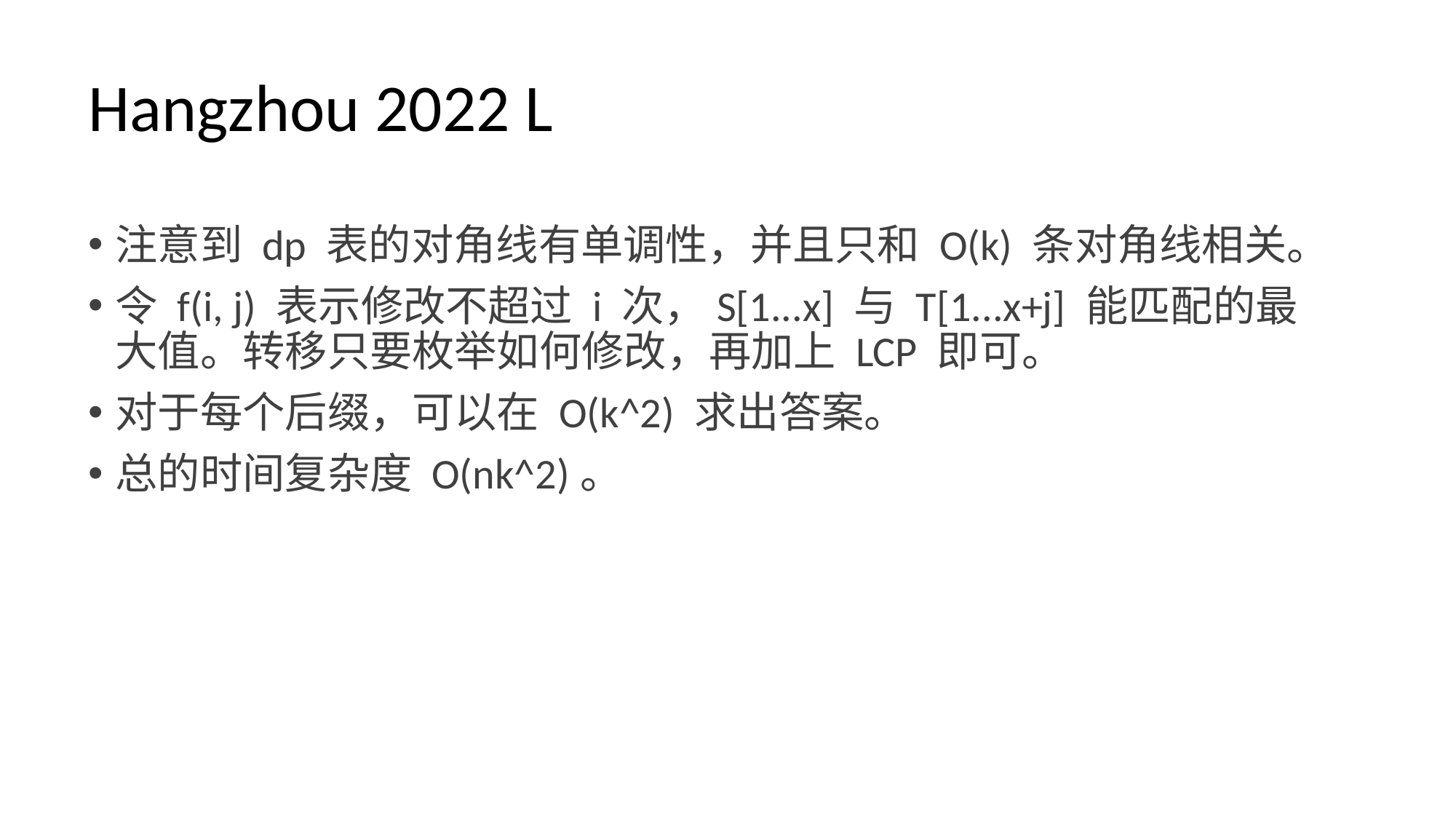

# Hangzhou 2022 L
注意到 dp 表的对角线有单调性，并且只和 O(k) 条对角线相关。
令 f(i, j) 表示修改不超过 i 次，S[1...x] 与 T[1...x+j] 能匹配的最大值。转移只要枚举如何修改，再加上 LCP 即可。
对于每个后缀，可以在 O(k^2) 求出答案。
总的时间复杂度 O(nk^2)。